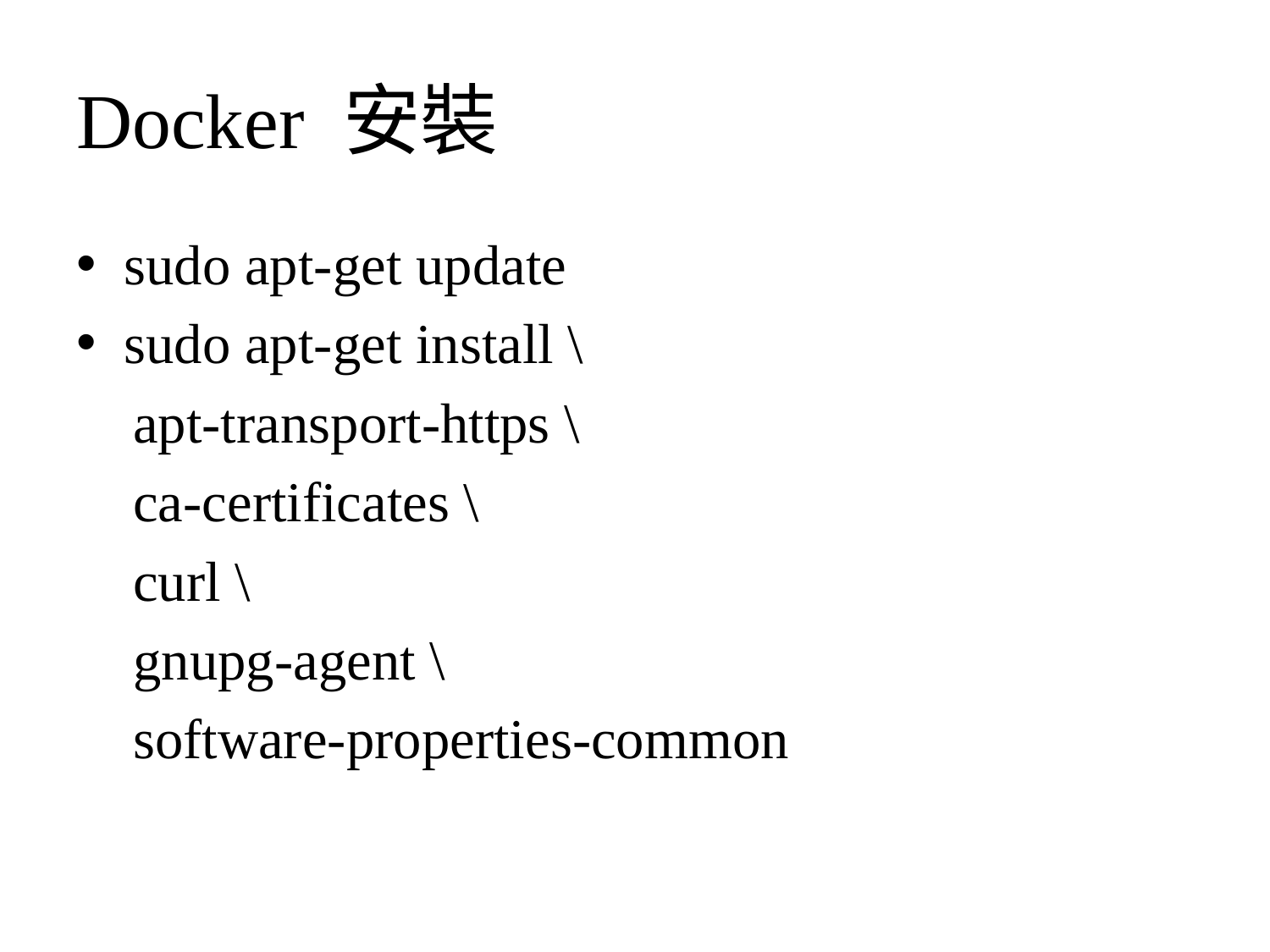

# Docker 安裝
sudo apt-get update
sudo apt-get install \
    apt-transport-https \
    ca-certificates \
    curl \
    gnupg-agent \
    software-properties-common